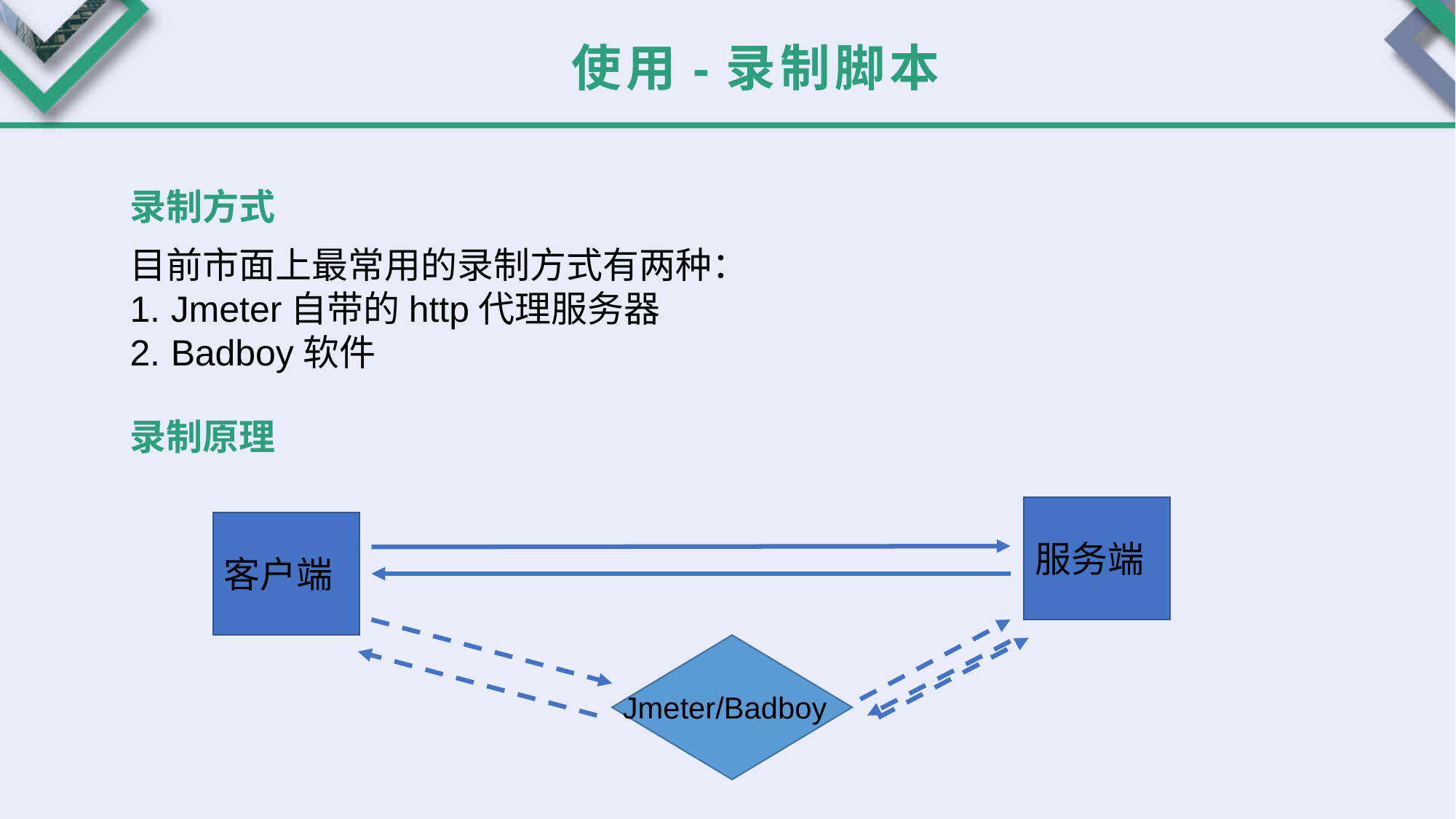

使用-录制脚本
录制方式
目前市面上最常用的录制方式有两种：
Jmeter自带的http代理服务器
Badboy软件
录制原理

服务端
客户端

Jmeter/Badboy